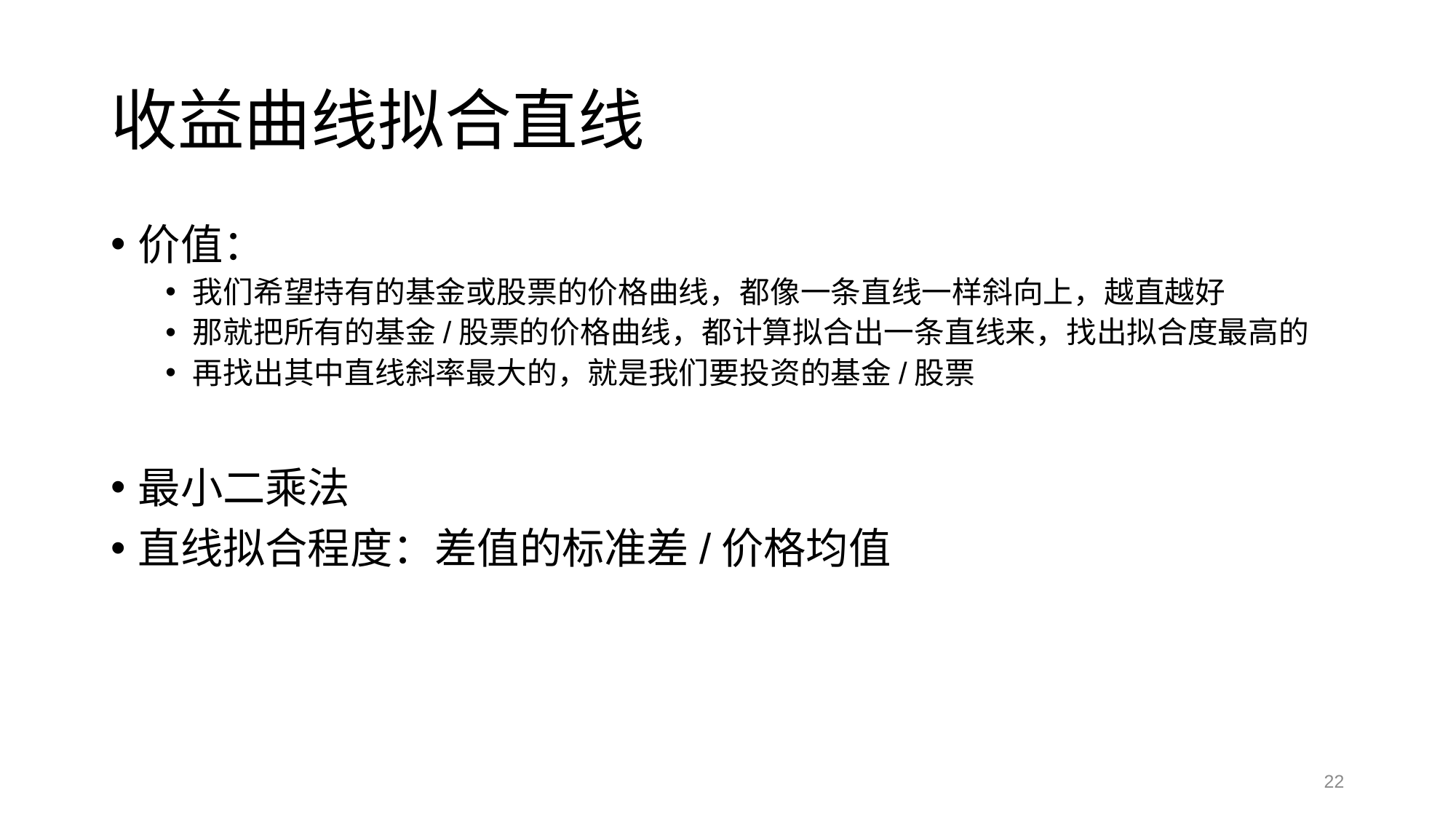

# 收益曲线拟合直线
价值：
我们希望持有的基金或股票的价格曲线，都像一条直线一样斜向上，越直越好
那就把所有的基金/股票的价格曲线，都计算拟合出一条直线来，找出拟合度最高的
再找出其中直线斜率最大的，就是我们要投资的基金/股票

最小二乘法
直线拟合程度：差值的标准差/价格均值
22